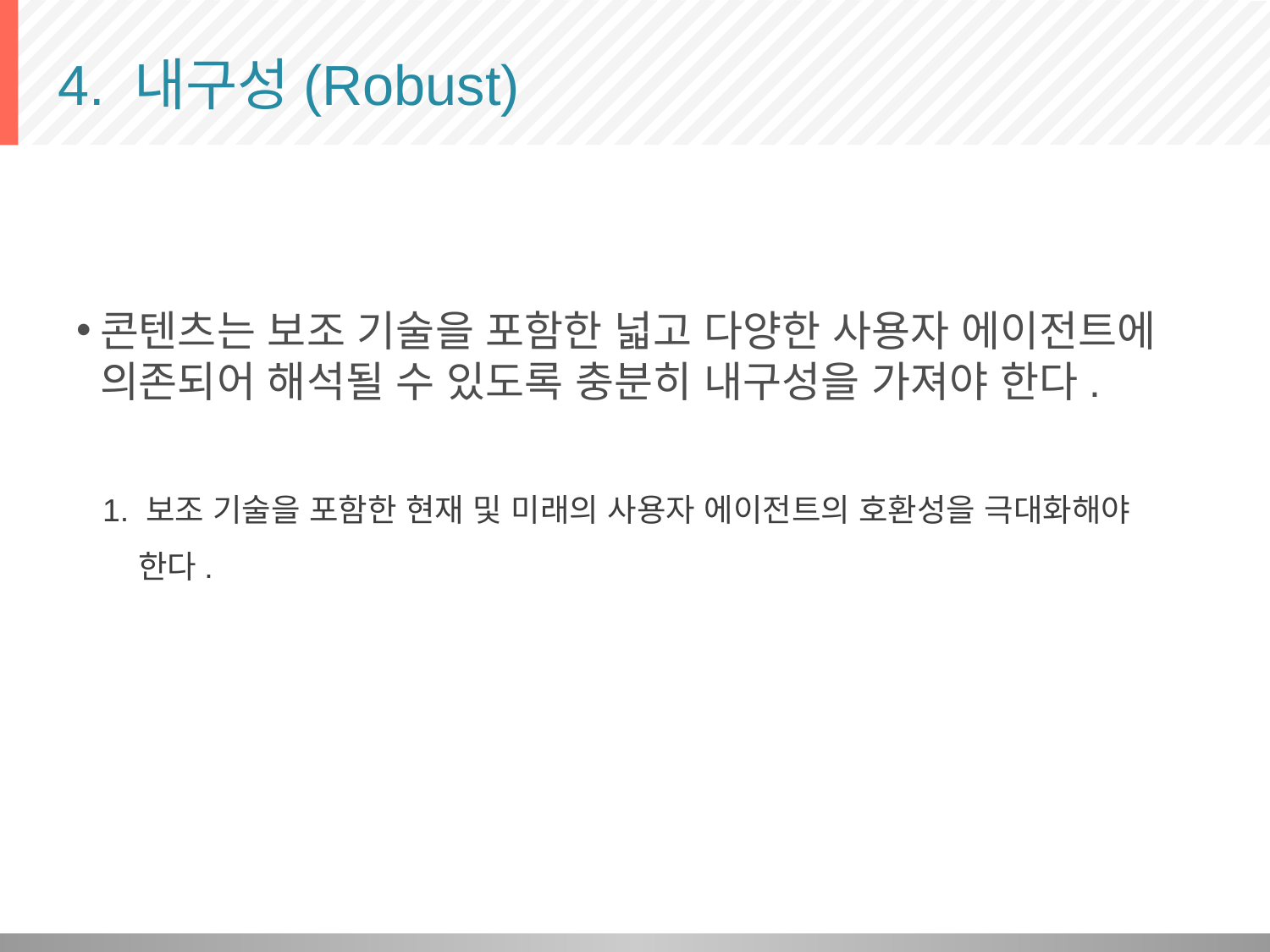

# 4. 내구성(Robust)
콘텐츠는 보조 기술을 포함한 넓고 다양한 사용자 에이전트에 의존되어 해석될 수 있도록 충분히 내구성을 가져야 한다.

1. 보조 기술을 포함한 현재 및 미래의 사용자 에이전트의 호환성을 극대화해야 한다.